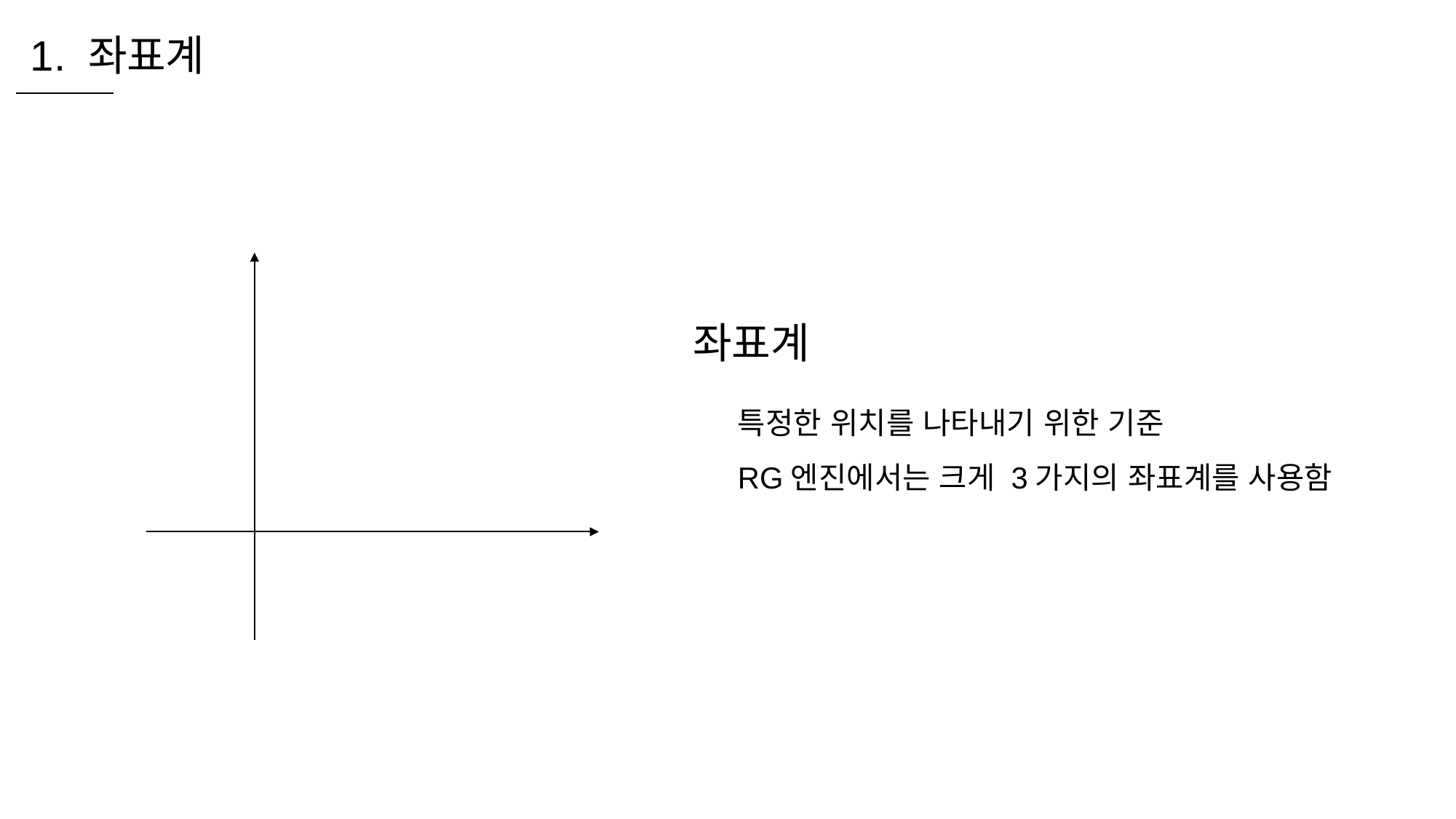

1. 좌표계
좌표계
특정한 위치를 나타내기 위한 기준
RG엔진에서는 크게 3가지의 좌표계를 사용함